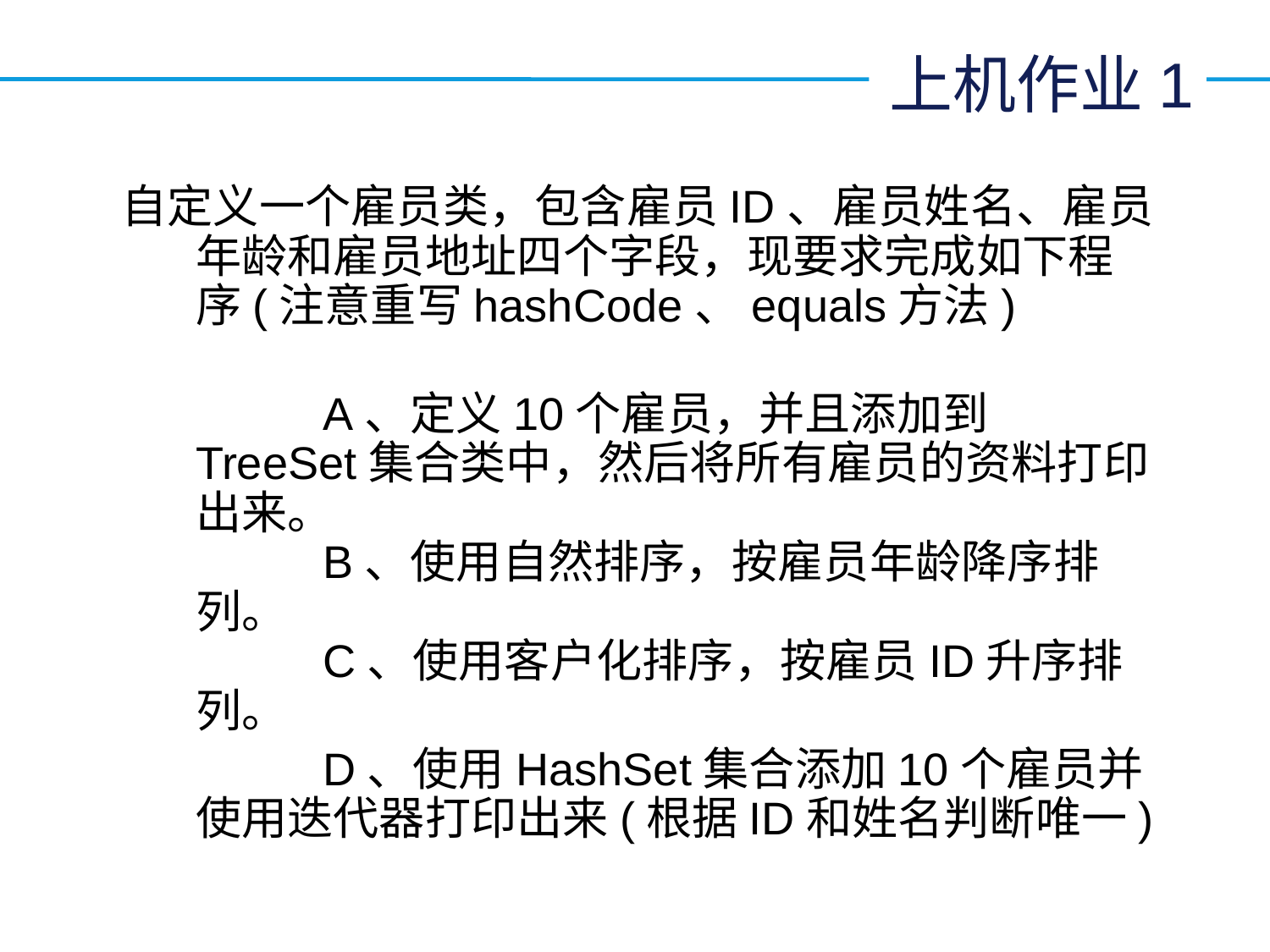

上机作业1
自定义一个雇员类，包含雇员ID、雇员姓名、雇员年龄和雇员地址四个字段，现要求完成如下程序(注意重写hashCode、equals方法)
	A、定义10个雇员，并且添加到TreeSet集合类中，然后将所有雇员的资料打印出来。
	B、使用自然排序，按雇员年龄降序排列。
	C、使用客户化排序，按雇员ID升序排列。
		D、使用HashSet集合添加10个雇员并使用迭代器打印出来(根据ID和姓名判断唯一)